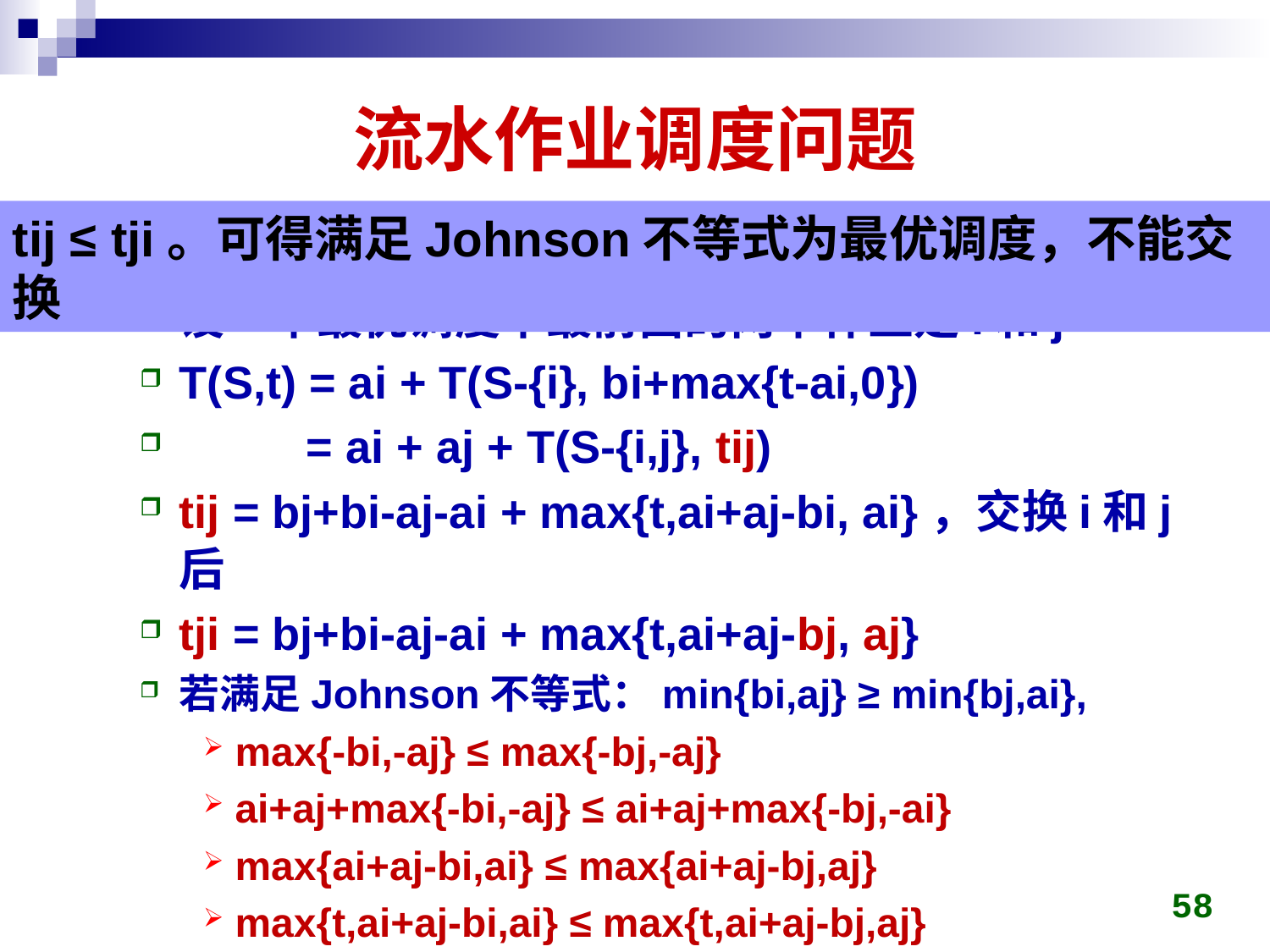

# 流水作业调度问题
tij ≤ tji。可得满足Johnson不等式为最优调度，不能交换
Johnson不等式
设一个最优调度中最前面的两个作业是i和j
T(S,t) = ai + T(S-{i}, bi+max{t-ai,0})
          = ai + aj + T(S-{i,j}, tij)
tij = bj+bi-aj-ai + max{t,ai+aj-bi, ai}，交换i和j后
tji = bj+bi-aj-ai + max{t,ai+aj-bj, aj}
若满足Johnson不等式：min{bi,aj} ≥ min{bj,ai},
max{-bi,-aj} ≤ max{-bj,-aj}
ai+aj+max{-bi,-aj} ≤ ai+aj+max{-bj,-ai}
max{ai+aj-bi,ai} ≤ max{ai+aj-bj,aj}
max{t,ai+aj-bi,ai} ≤ max{t,ai+aj-bj,aj}

58